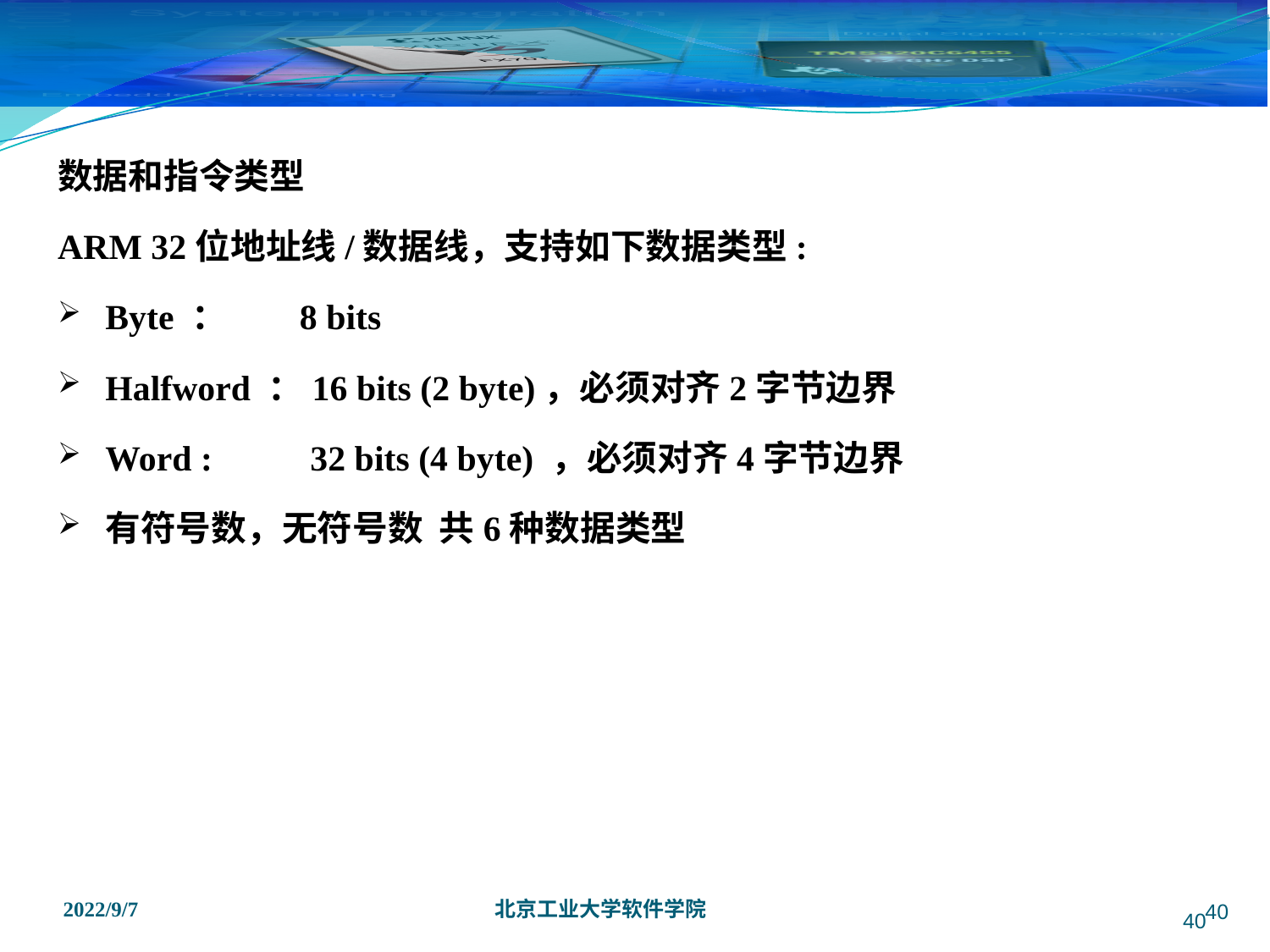

数据和指令类型
ARM 32位地址线/数据线，支持如下数据类型:
Byte ：        8 bits
Halfword ：16 bits (2 byte)，必须对齐2字节边界
Word :           32 bits (4 byte) ，必须对齐4字节边界
有符号数，无符号数  共6种数据类型
40